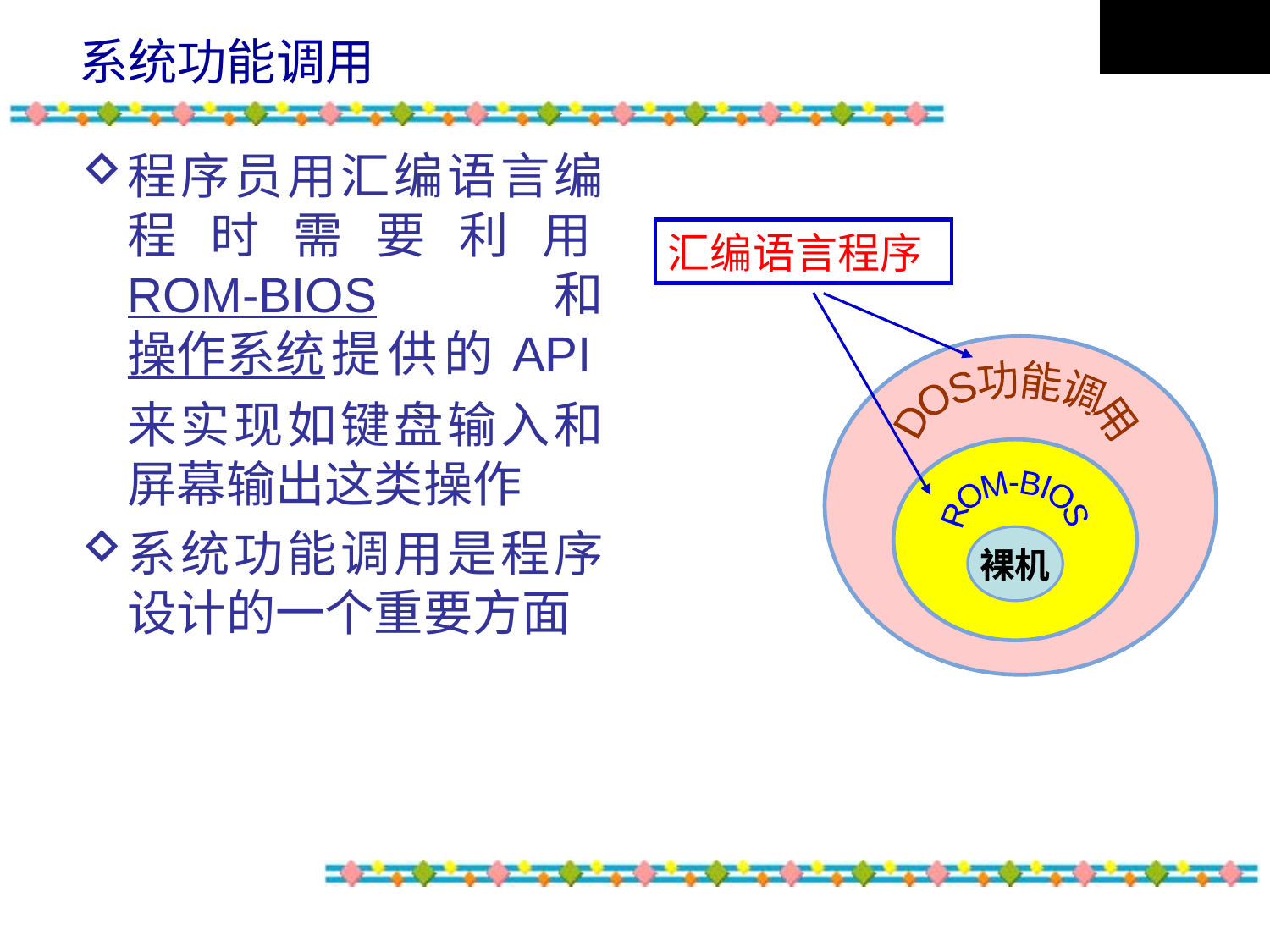

# 系统功能调用
程序员用汇编语言编程时需要利用ROM-BIOS和操作系统提供的API来实现如键盘输入和屏幕输出这类操作
系统功能调用是程序设计的一个重要方面
汇编语言程序

DOS功能调用

ROM-BIOS

裸机